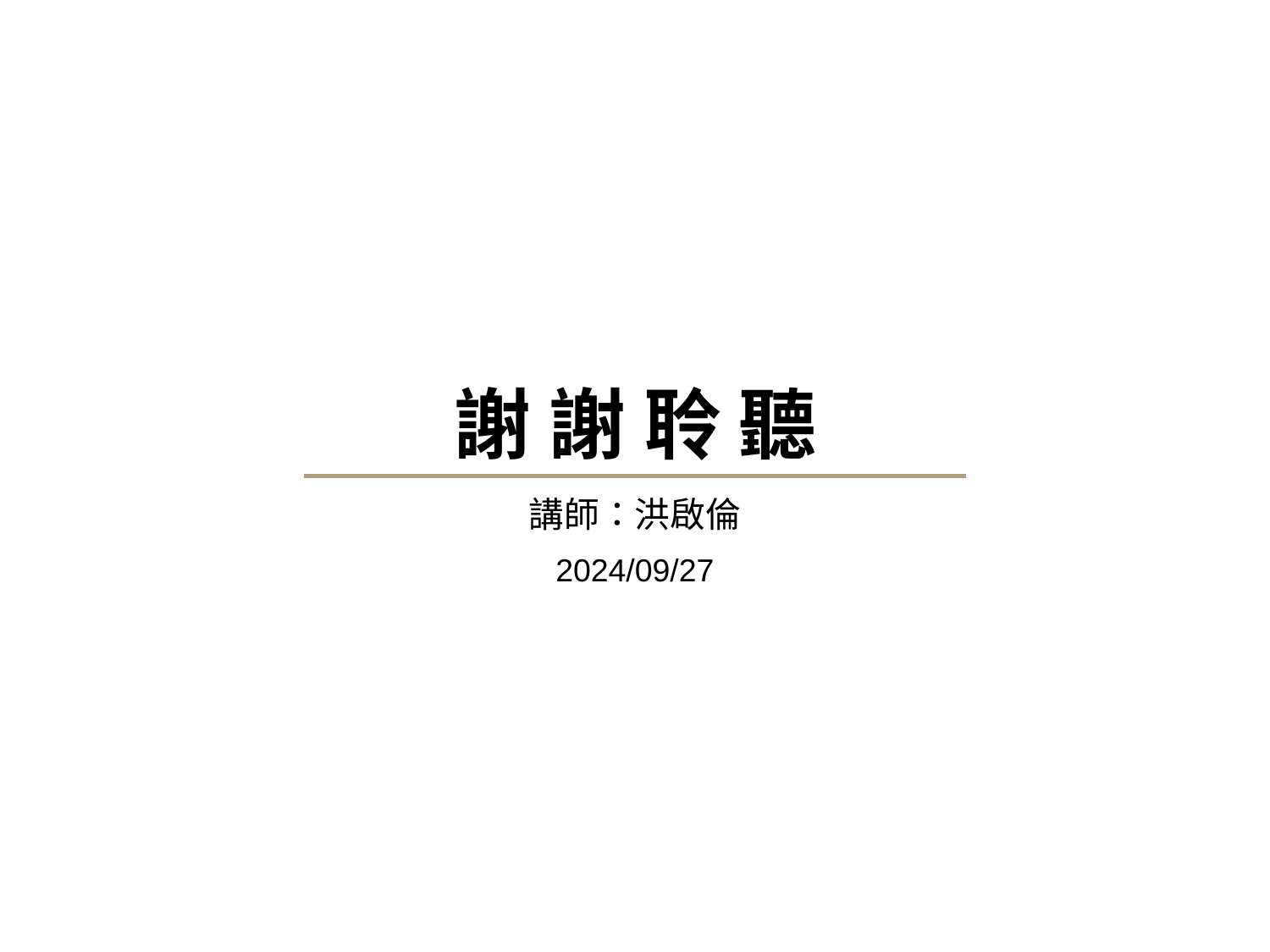

# 謝 謝 聆 聽
講師：洪啟倫
2024/09/27